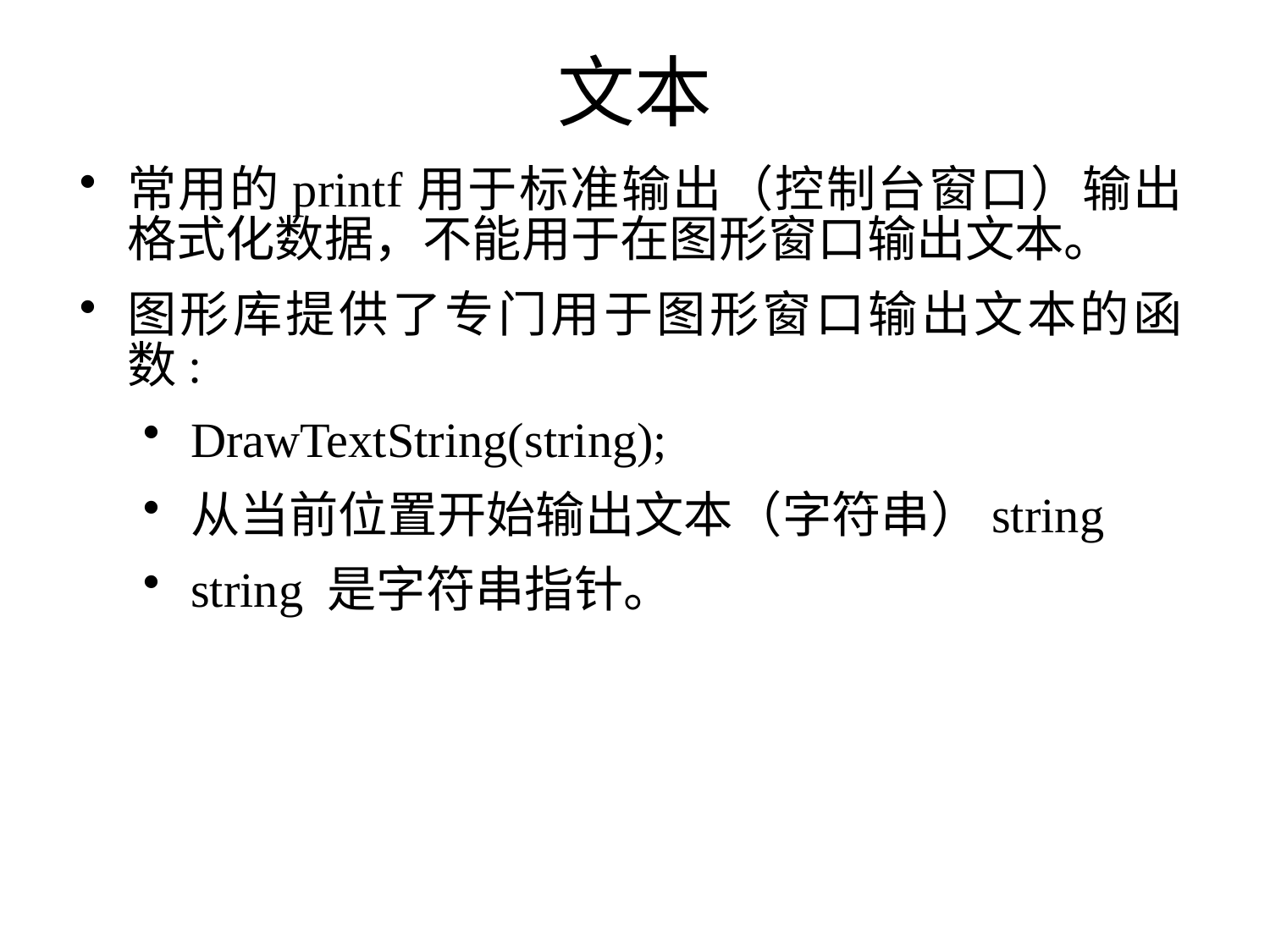

# 文本
常用的printf用于标准输出（控制台窗口）输出格式化数据，不能用于在图形窗口输出文本。
图形库提供了专门用于图形窗口输出文本的函数:
DrawTextString(string);
从当前位置开始输出文本（字符串）string
string 是字符串指针。